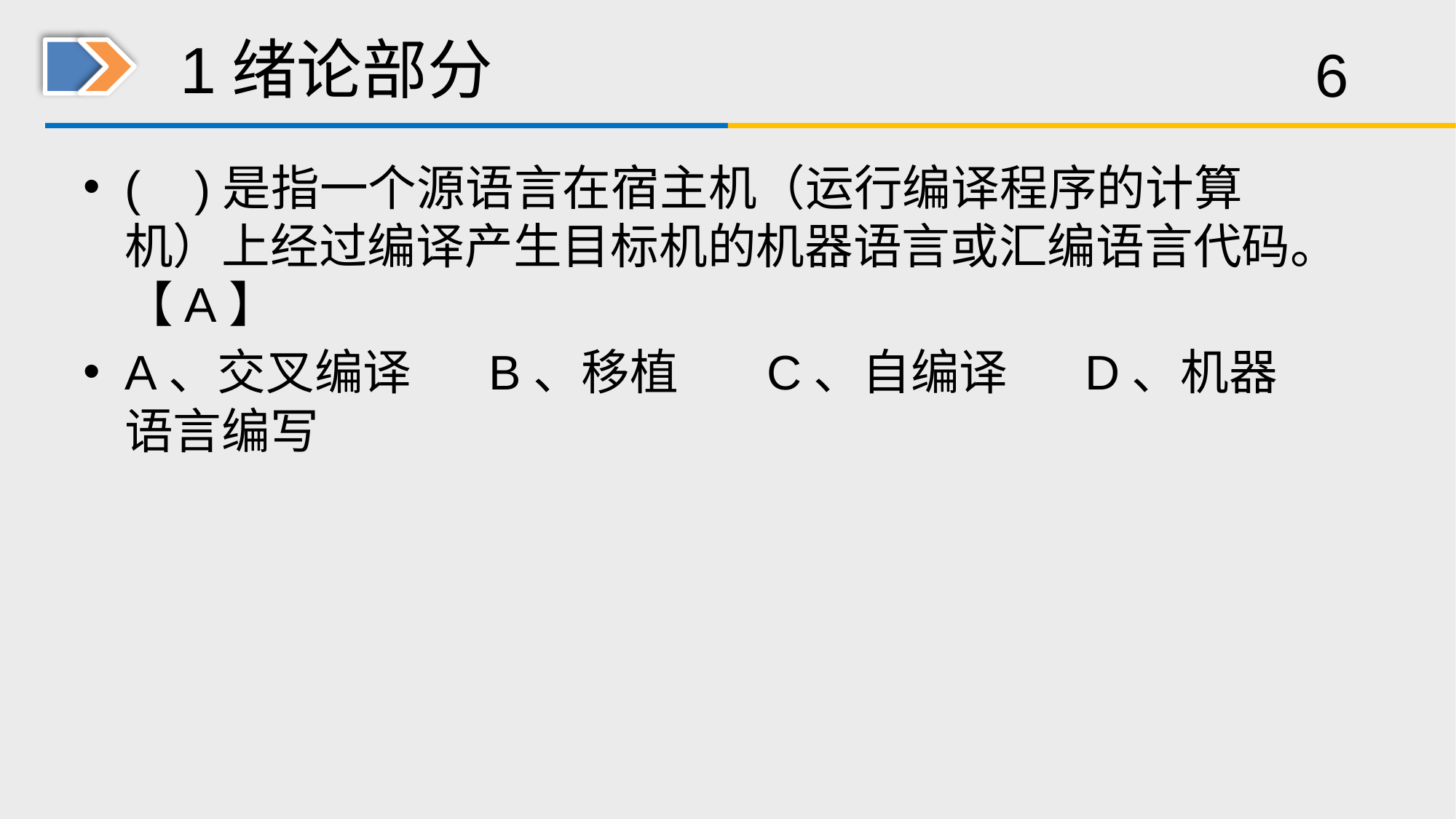

# 1绪论部分
6
(    )是指一个源语言在宿主机（运行编译程序的计算机）上经过编译产生目标机的机器语言或汇编语言代码。【A】
A、交叉编译      B、移植       C、自编译      D、机器语言编写